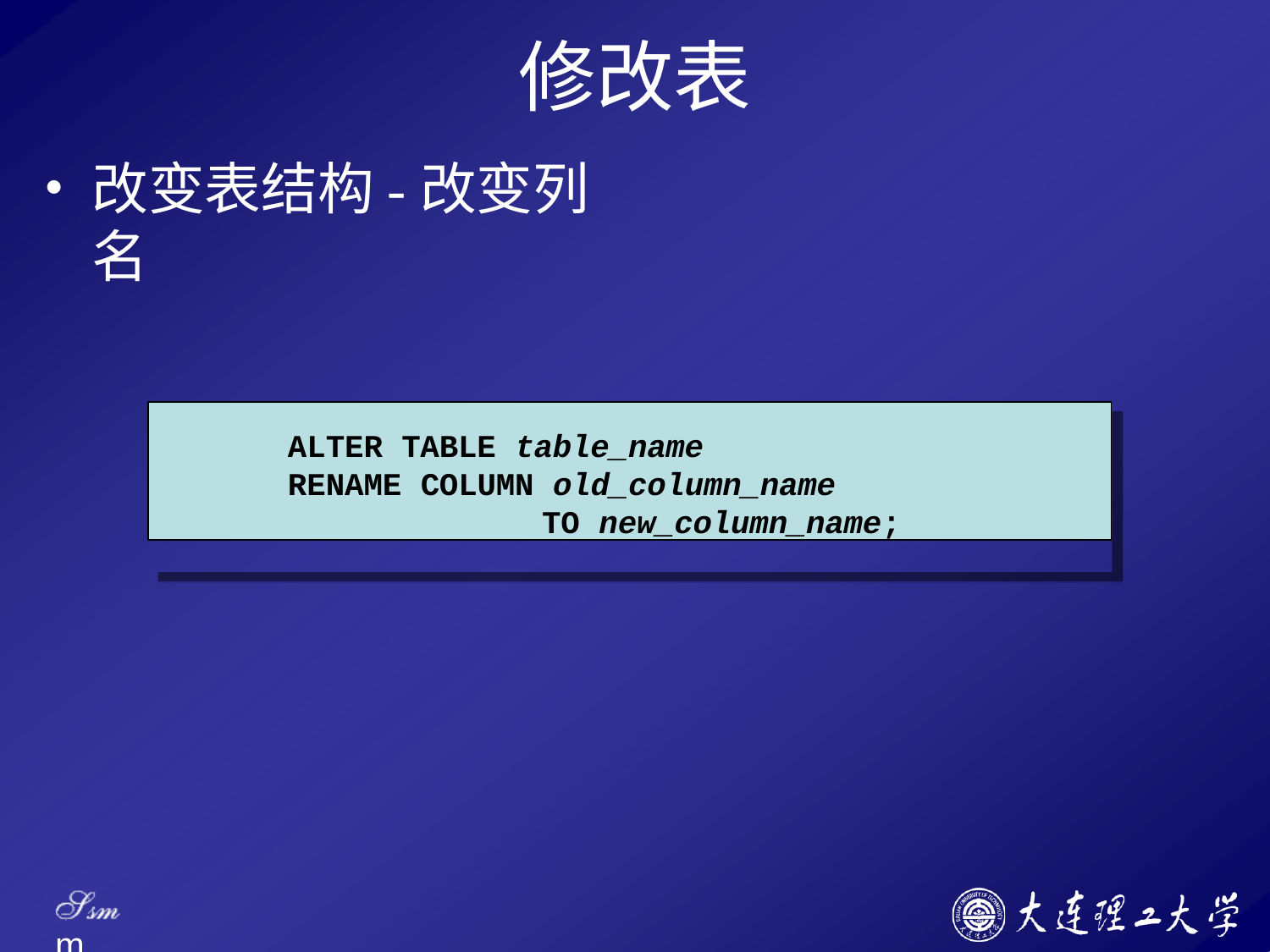

# 修改表
改变表结构-改变列名
ALTER TABLE table_name
RENAME COLUMN old_column_name
TO new_column_name;

Ssm